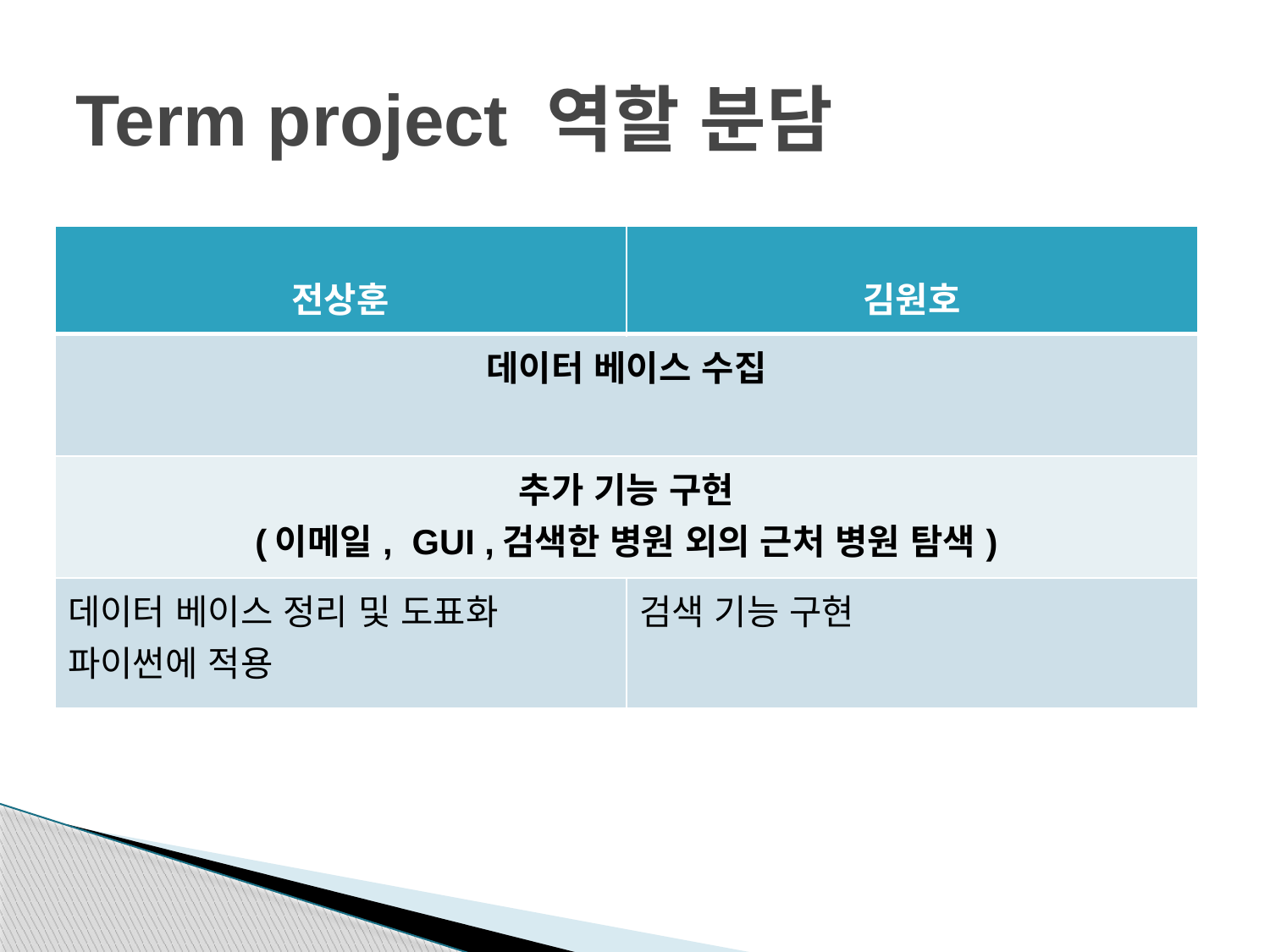

# Term project 역할 분담
| 전상훈 | 김원호 |
| --- | --- |
| 데이터 베이스 수집 |  |
| 추가 기능 구현 (이메일, GUI ,검색한 병원 외의 근처 병원 탐색) |  |
| 데이터 베이스 정리 및 도표화 파이썬에 적용 | 검색 기능 구현 |